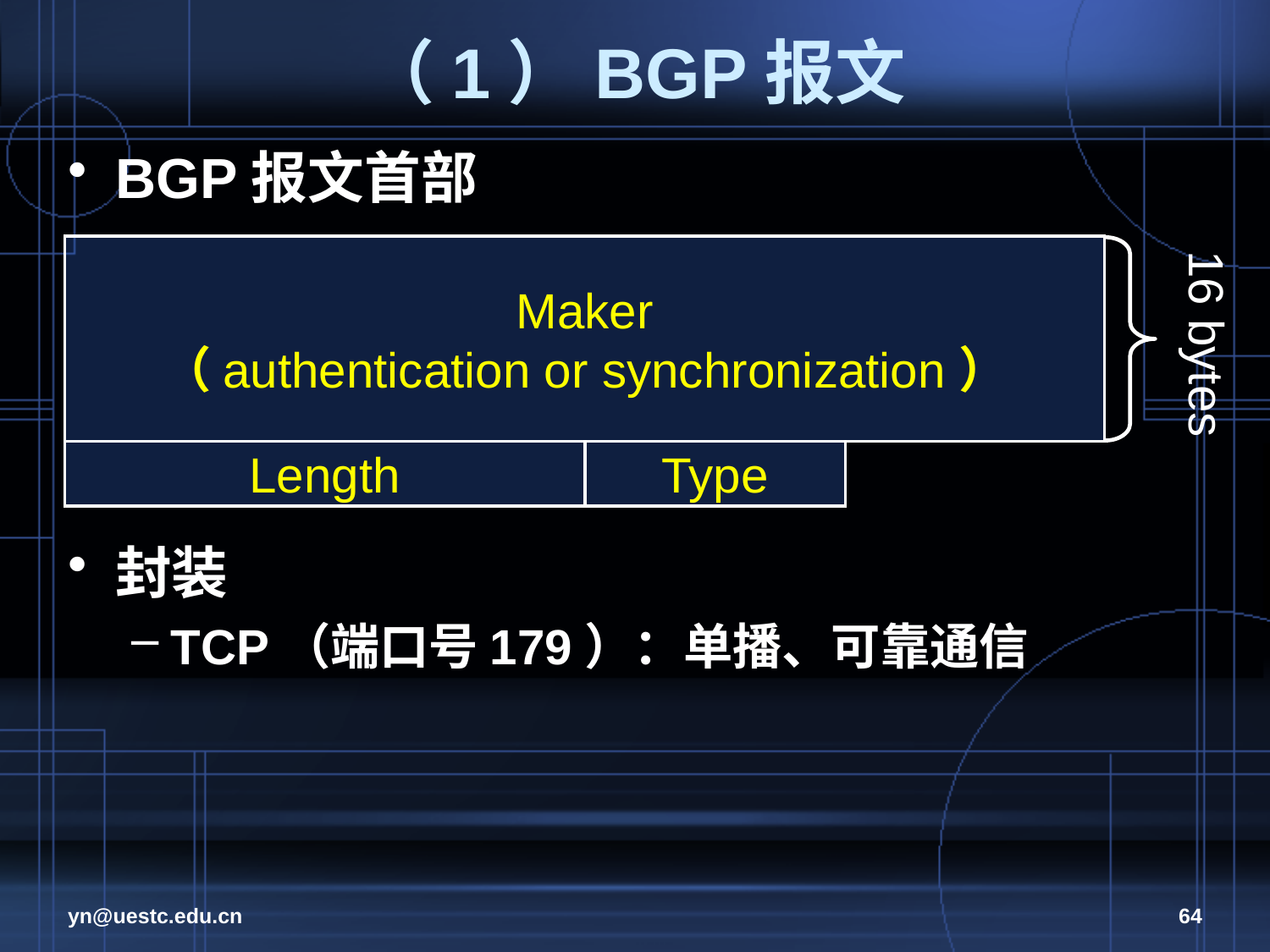

# （1）BGP报文
BGP报文首部

封装
TCP（端口号179）：单播、可靠通信
Maker
（authentication or synchronization）

16 bytes
Length
Type
yn@uestc.edu.cn
64